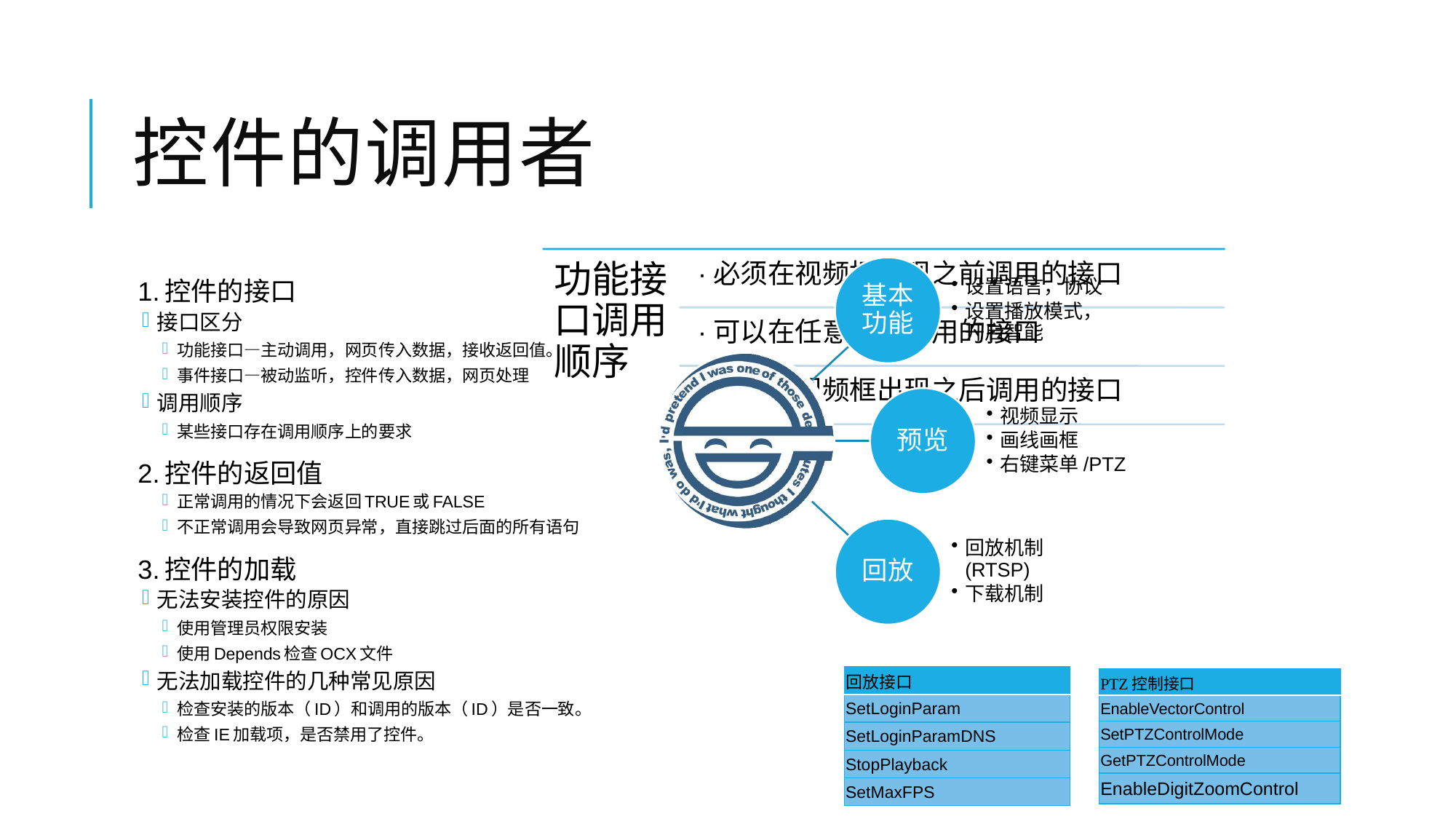

# 控件的调用者
功能接口调用顺序
·必须在视频框出现之前调用的接口
·可以在任意时刻调用的接口
·必须在视频框出现之后调用的接口
基本功能
设置语言，协议
设置播放模式，开启智能
预览
视频显示
画线画框
右键菜单/PTZ
回放
回放机制(RTSP)
下载机制
1.控件的接口
接口区分
功能接口—主动调用，网页传入数据，接收返回值。
事件接口—被动监听，控件传入数据，网页处理
调用顺序
某些接口存在调用顺序上的要求
2.控件的返回值
正常调用的情况下会返回TRUE或FALSE
不正常调用会导致网页异常，直接跳过后面的所有语句
3.控件的加载
无法安装控件的原因
使用管理员权限安装
使用Depends检查OCX文件
无法加载控件的几种常见原因
检查安装的版本（ID）和调用的版本（ID）是否一致。
检查IE加载项，是否禁用了控件。

| 回放接口 |
| --- |
| SetLoginParam |
| SetLoginParamDNS |
| StopPlayback |
| SetMaxFPS |
| PTZ控制接口 |
| --- |
| EnableVectorControl |
| SetPTZControlMode |
| GetPTZControlMode |
| EnableDigitZoomControl |